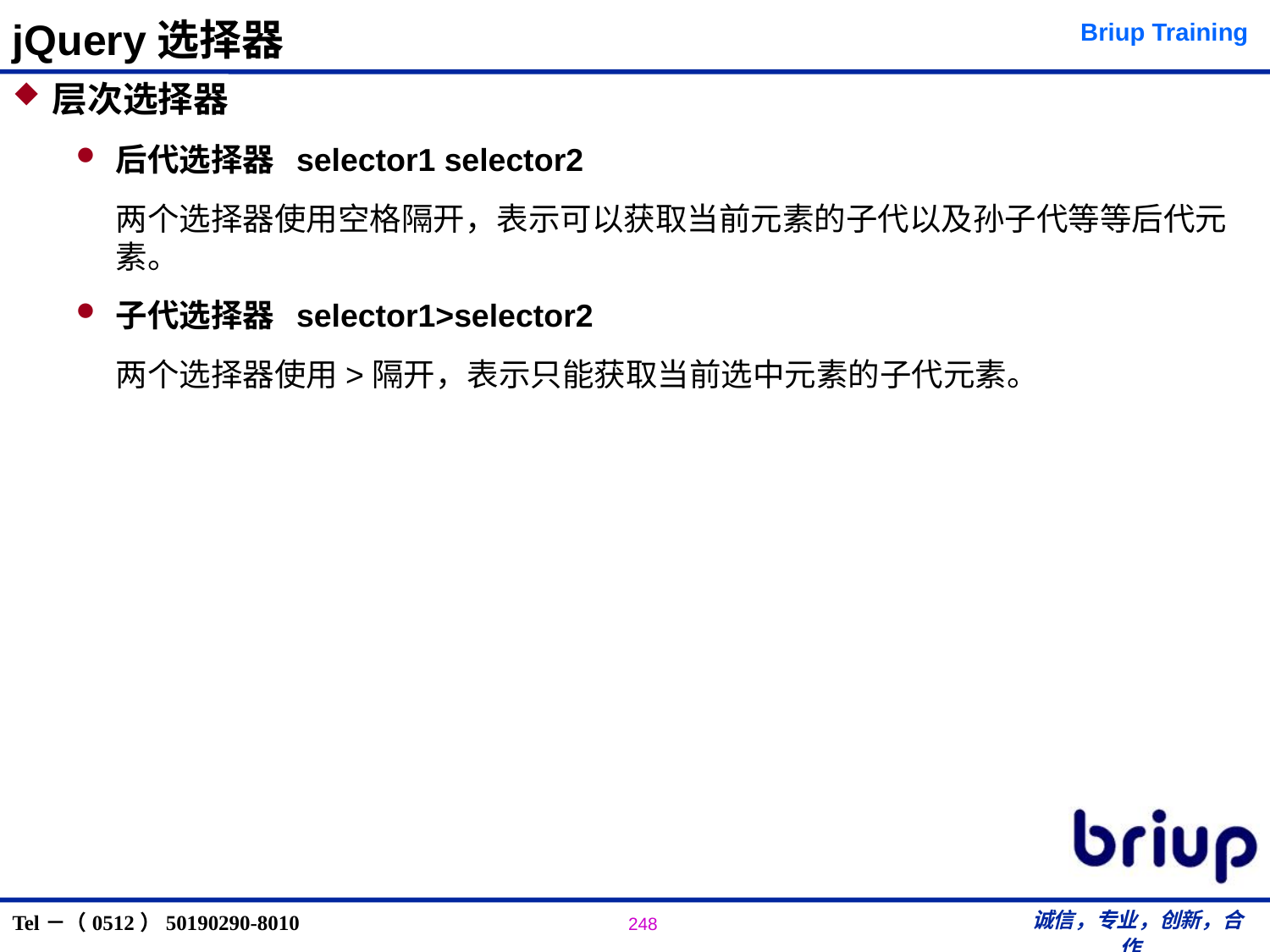

# jQuery选择器
层次选择器
后代选择器  selector1 selector2
   	两个选择器使用空格隔开，表示可以获取当前元素的子代以及孙子代等等后代元素。
子代选择器  selector1>selector2
   	两个选择器使用>隔开，表示只能获取当前选中元素的子代元素。